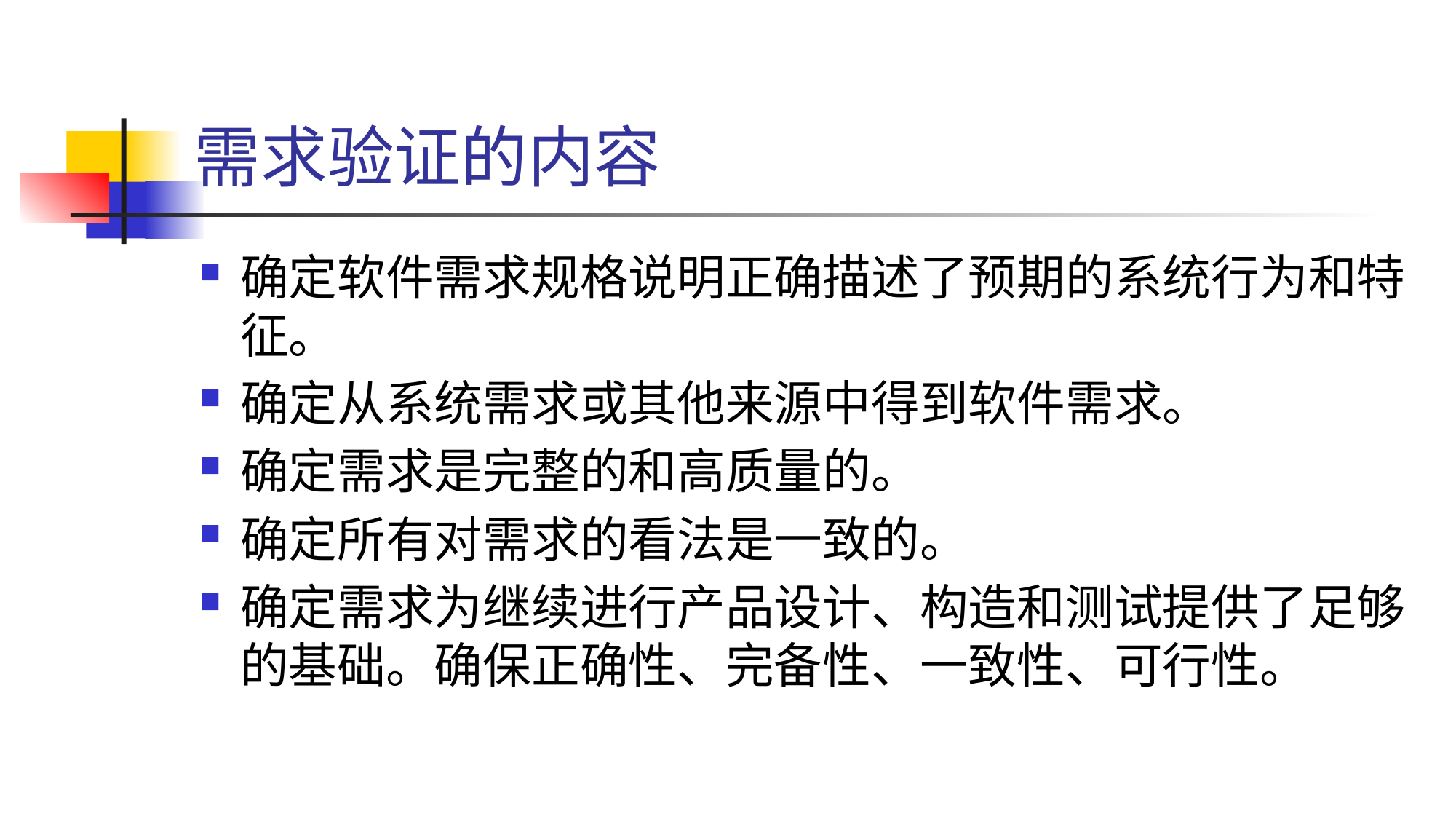

# 需求验证的内容
确定软件需求规格说明正确描述了预期的系统行为和特征。
确定从系统需求或其他来源中得到软件需求。
确定需求是完整的和高质量的。
确定所有对需求的看法是一致的。
确定需求为继续进行产品设计、构造和测试提供了足够的基础。确保正确性、完备性、一致性、可行性。